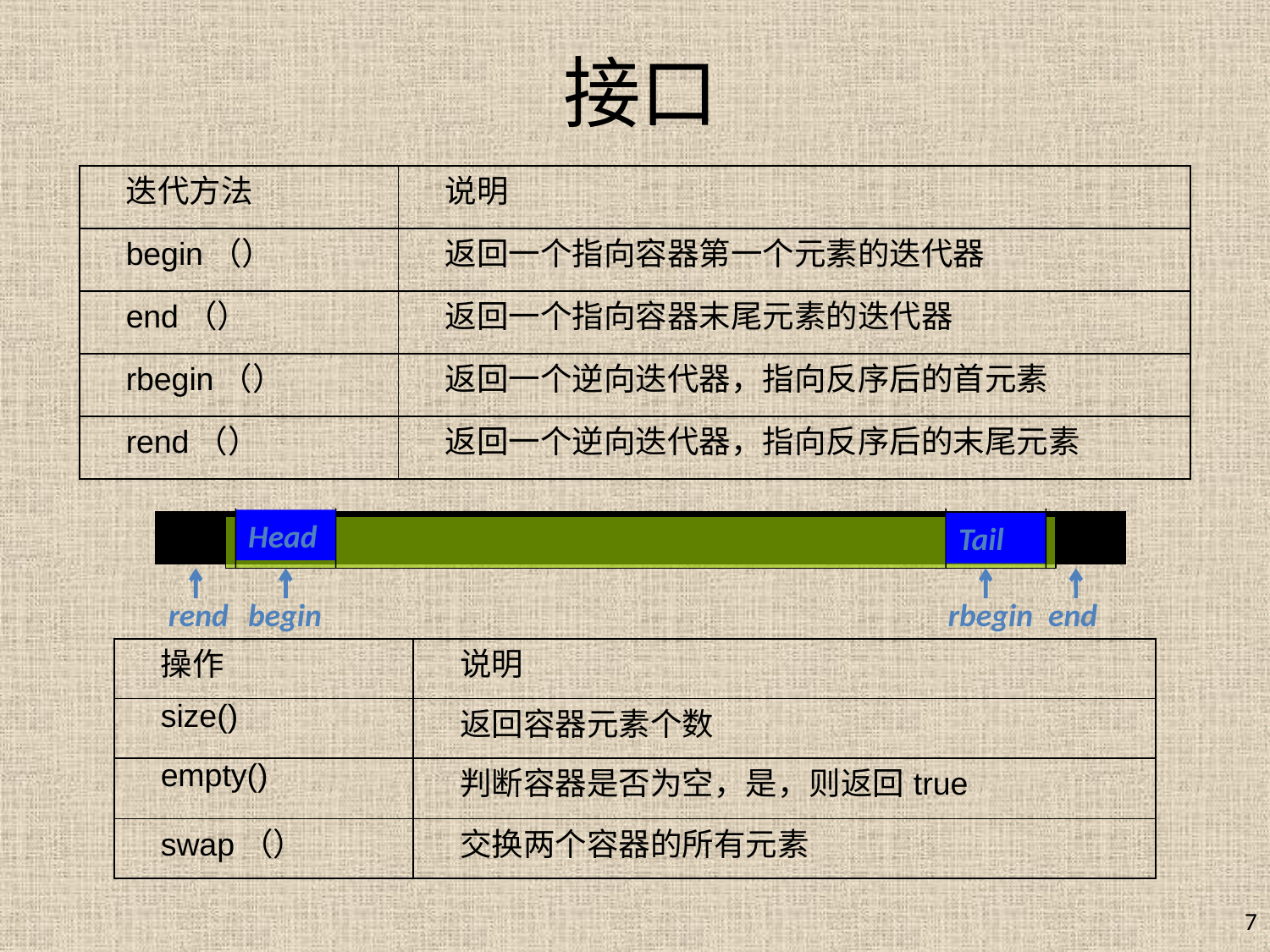

接口
| 迭代方法 | 说明 |
| --- | --- |
| begin（） | 返回一个指向容器第一个元素的迭代器 |
| end（） | 返回一个指向容器末尾元素的迭代器 |
| rbegin（） | 返回一个逆向迭代器，指向反序后的首元素 |
| rend（） | 返回一个逆向迭代器，指向反序后的末尾元素 |

Head

Tail

rend
begin
rbegin
end
| 操作 | 说明 |
| --- | --- |
| size() | 返回容器元素个数 |
| empty() | 判断容器是否为空，是，则返回true |
| swap（） | 交换两个容器的所有元素 |
7